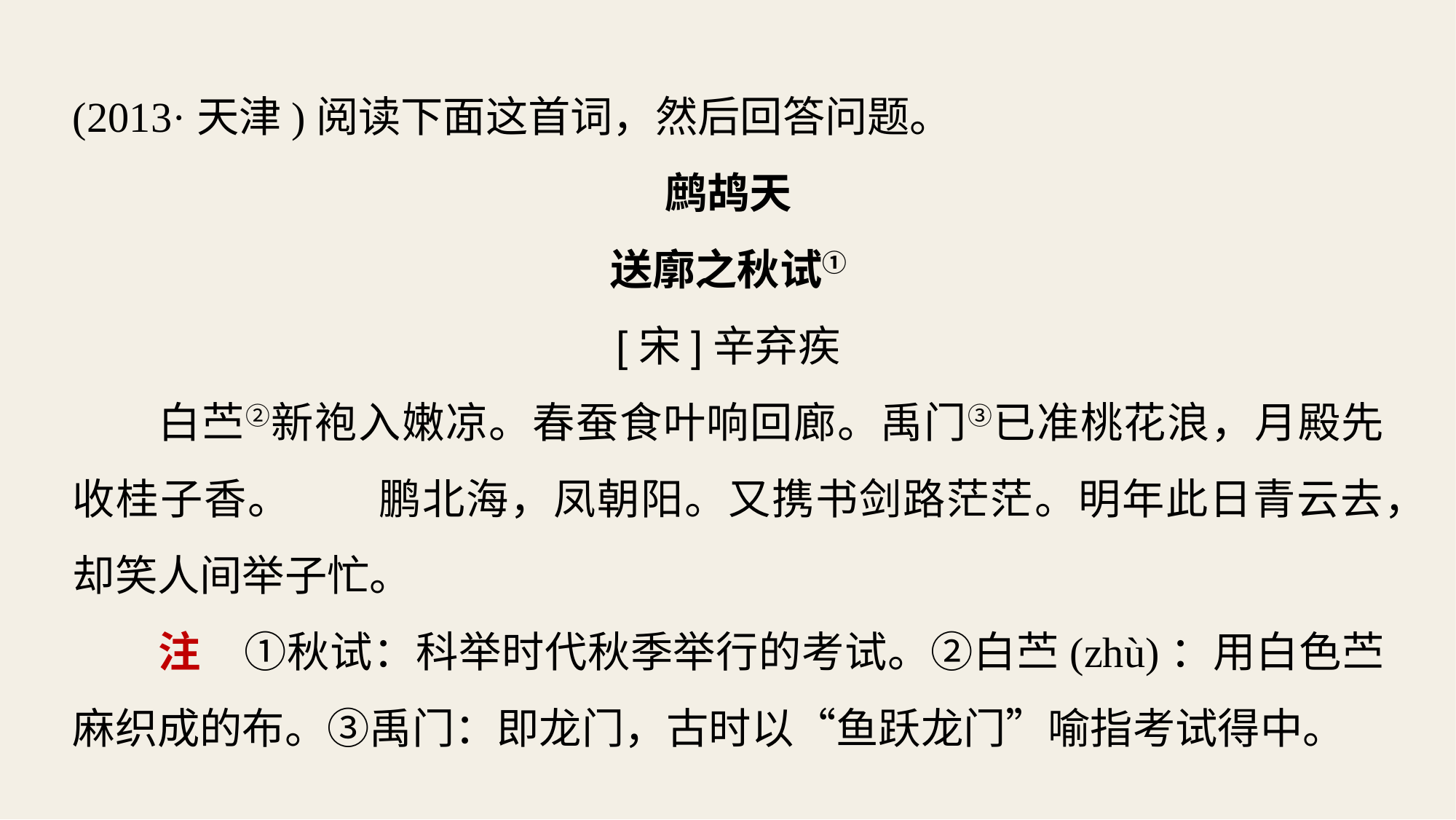

(2013·天津)阅读下面这首词，然后回答问题。
鹧鸪天
送廓之秋试①
[宋]辛弃疾
白苎②新袍入嫩凉。春蚕食叶响回廊。禹门③已准桃花浪，月殿先收桂子香。　　鹏北海，凤朝阳。又携书剑路茫茫。明年此日青云去，却笑人间举子忙。
注　①秋试：科举时代秋季举行的考试。②白苎(zhù)：用白色苎麻织成的布。③禹门：即龙门，古时以“鱼跃龙门”喻指考试得中。